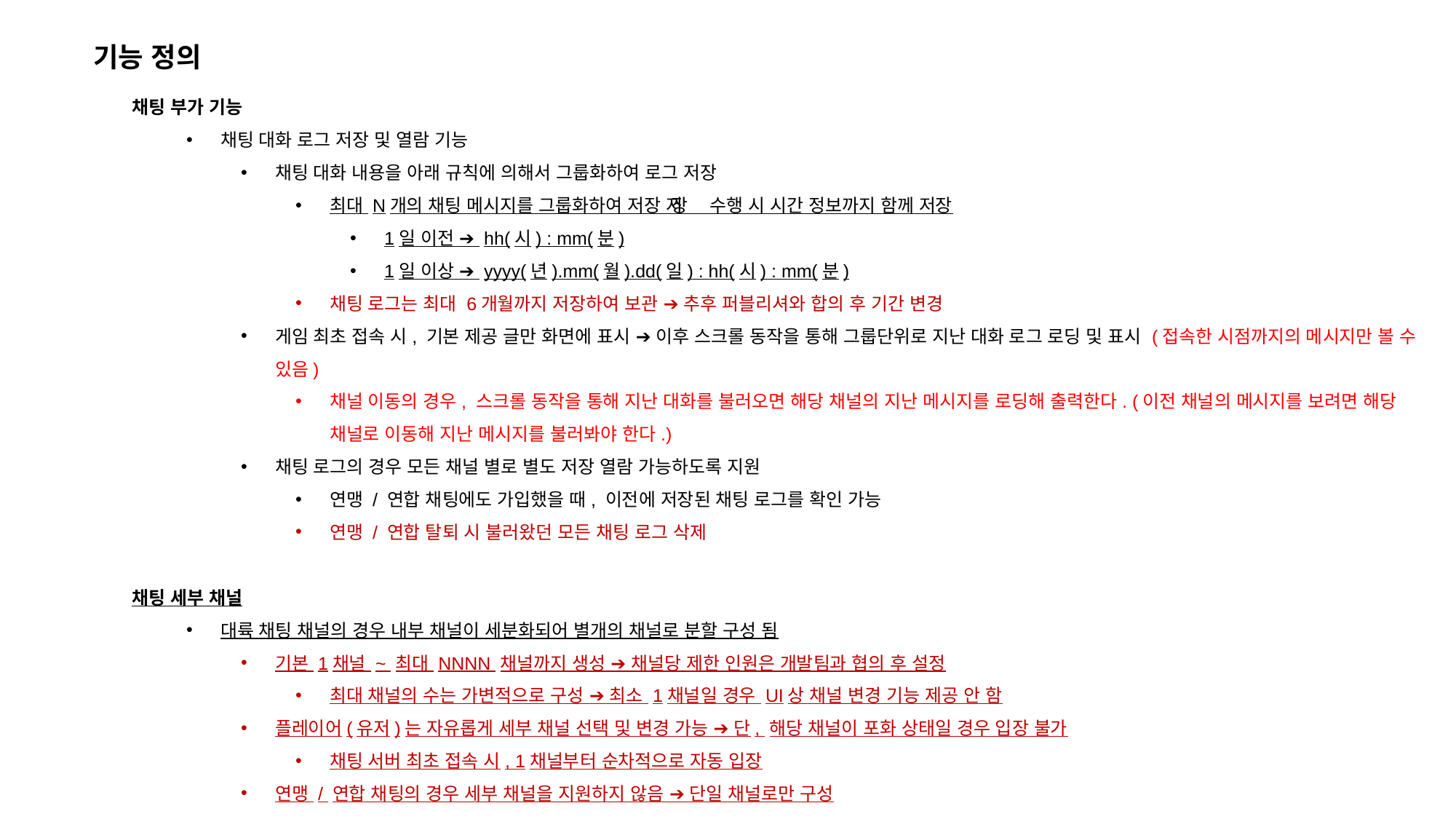

기능 정의
채팅 부가 기능
채팅 대화 로그 저장 및 열람 기능
채팅 대화 내용을 아래 규칙에 의해서 그룹화하여 로그 저장
최대 N개의 채팅 메시지를 그룹화하여 저장 ➔ 저장 수행 시 시간 정보까지 함께 저장
1일 이전 ➔ hh(시) : mm(분)
1일 이상 ➔ yyyy(년).mm(월).dd(일) : hh(시) : mm(분)
채팅 로그는 최대 6개월까지 저장하여 보관 ➔ 추후 퍼블리셔와 합의 후 기간 변경
게임 최초 접속 시, 기본 제공 글만 화면에 표시 ➔ 이후 스크롤 동작을 통해 그룹단위로 지난 대화 로그 로딩 및 표시 (접속한 시점까지의 메시지만 볼 수 있음)
채널 이동의 경우, 스크롤 동작을 통해 지난 대화를 불러오면 해당 채널의 지난 메시지를 로딩해 출력한다. (이전 채널의 메시지를 보려면 해당 채널로 이동해 지난 메시지를 불러봐야 한다.)
채팅 로그의 경우 모든 채널 별로 별도 저장 열람 가능하도록 지원
연맹 / 연합 채팅에도 가입했을 때, 이전에 저장된 채팅 로그를 확인 가능
연맹 / 연합 탈퇴 시 불러왔던 모든 채팅 로그 삭제

채팅 세부 채널
대륙 채팅 채널의 경우 내부 채널이 세분화되어 별개의 채널로 분할 구성 됨
기본 1채널 ~ 최대 NNNN 채널까지 생성 ➔ 채널당 제한 인원은 개발팀과 협의 후 설정
최대 채널의 수는 가변적으로 구성 ➔ 최소 1채널일 경우 UI상 채널 변경 기능 제공 안 함
플레이어(유저)는 자유롭게 세부 채널 선택 및 변경 가능 ➔ 단, 해당 채널이 포화 상태일 경우 입장 불가
채팅 서버 최초 접속 시, 1채널부터 순차적으로 자동 입장
연맹 / 연합 채팅의 경우 세부 채널을 지원하지 않음 ➔ 단일 채널로만 구성